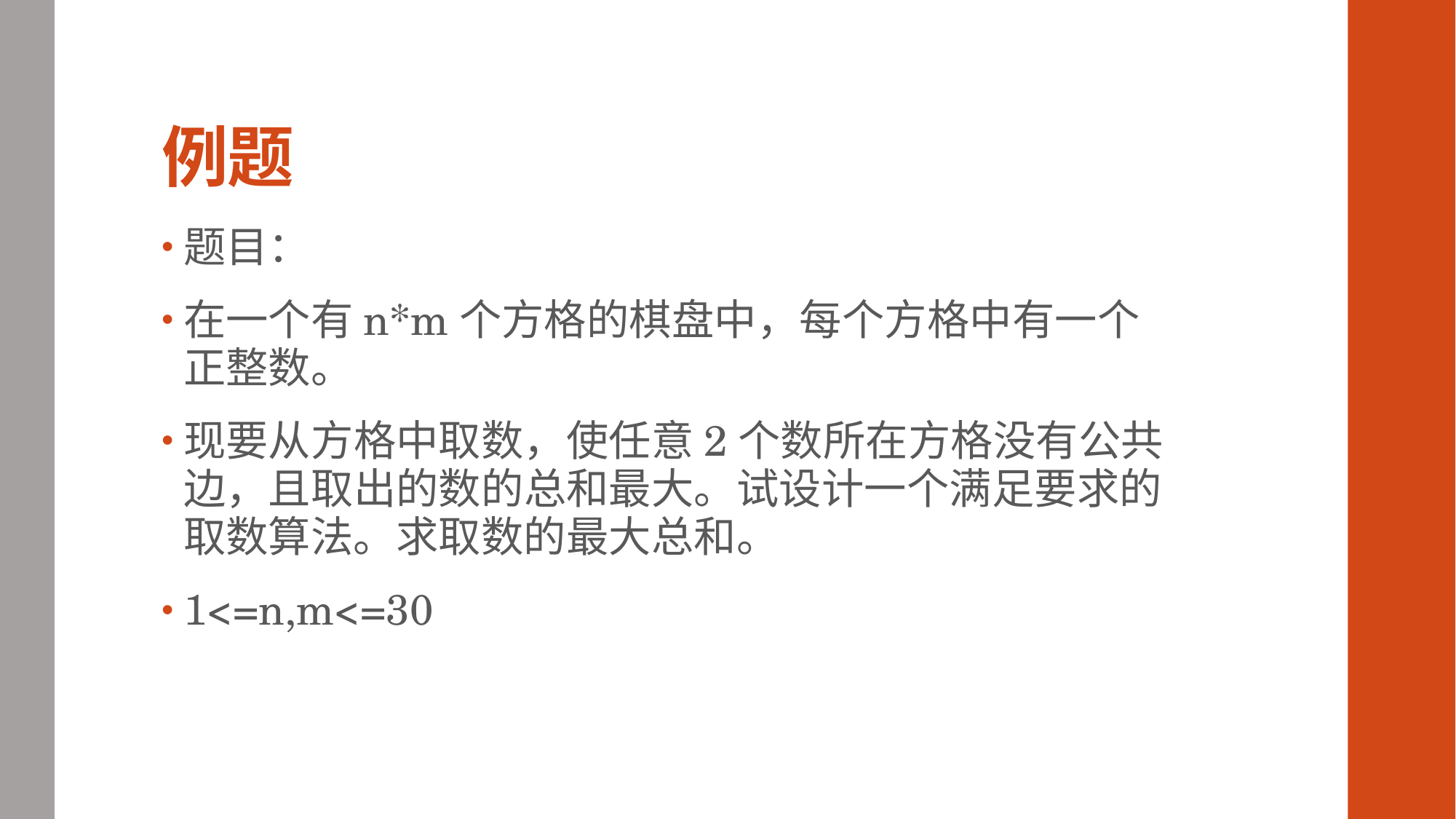

# 例题
题目：
在一个有n*m个方格的棋盘中，每个方格中有一个正整数。
现要从方格中取数，使任意2个数所在方格没有公共边，且取出的数的总和最大。试设计一个满足要求的取数算法。求取数的最大总和。
1<=n,m<=30